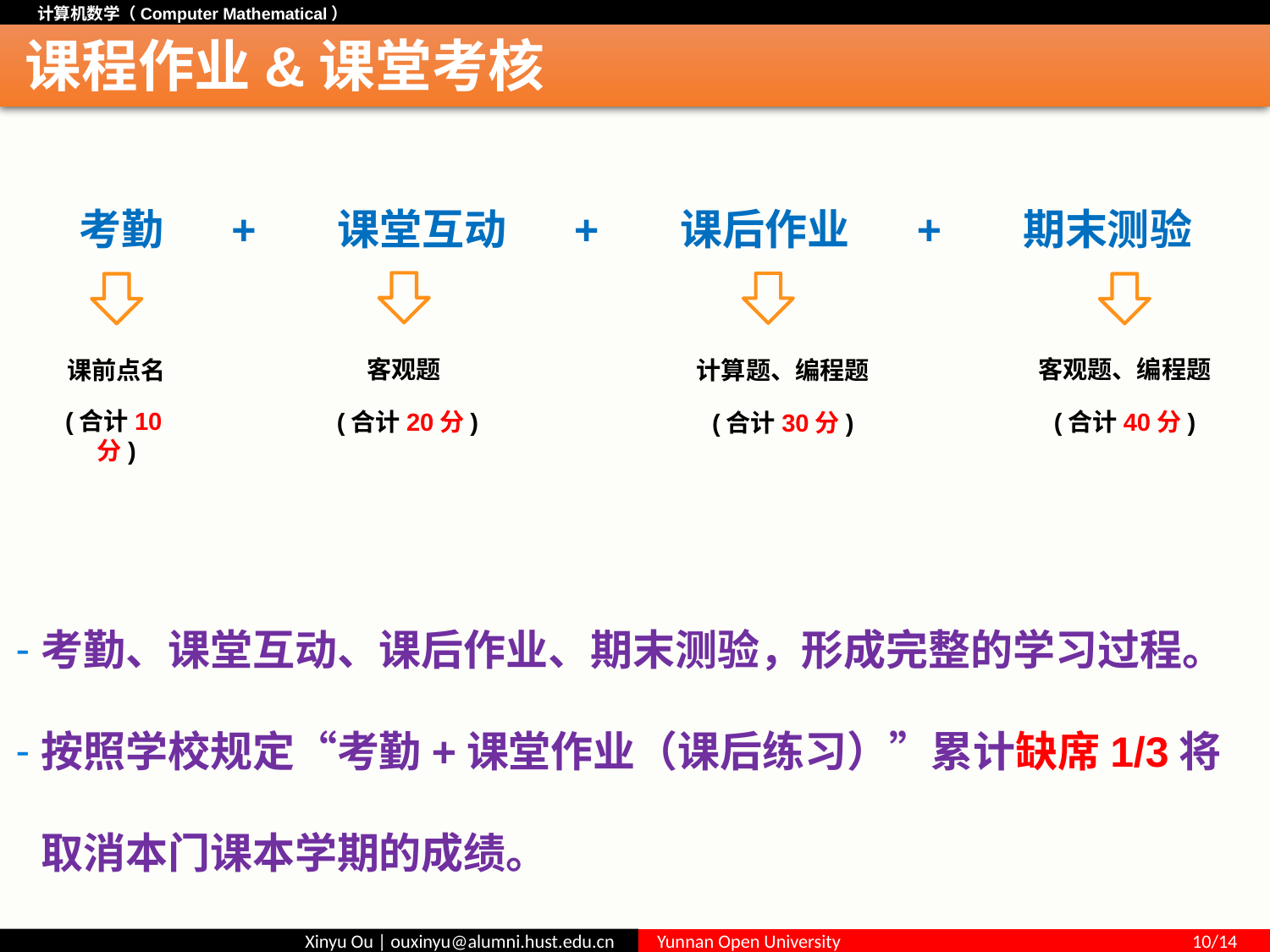

# 课程作业&课堂考核
考勤      +      课堂互动      +      课后作业      +      期末测验

客观题
 (合计20分)
客观题、编程题
(合计40分)
计算题、编程题
(合计30分)
课前点名
(合计10分)
考勤、课堂互动、课后作业、期末测验，形成完整的学习过程。
按照学校规定“考勤+课堂作业（课后练习）”累计缺席1/3将取消本门课本学期的成绩。